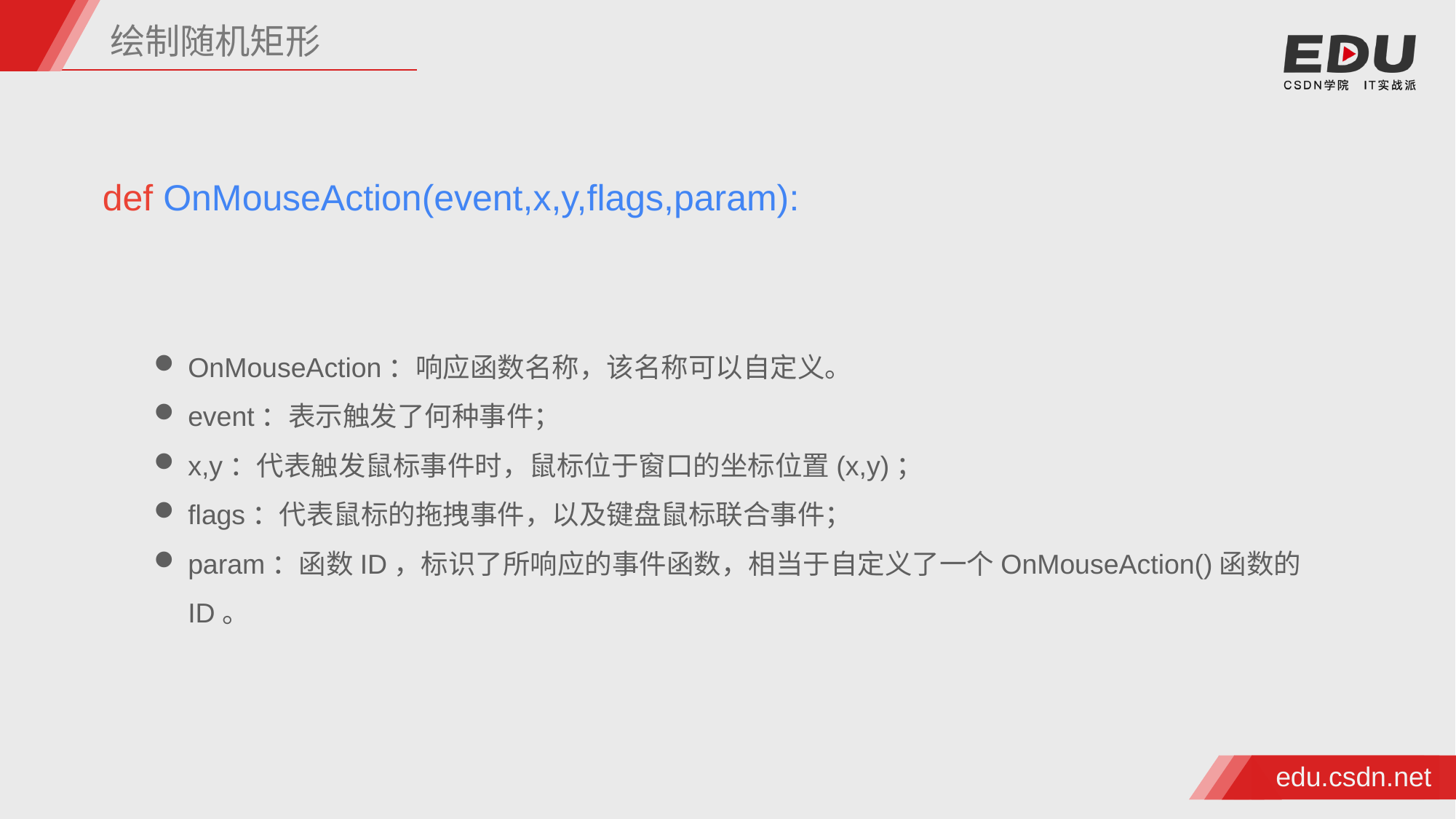

绘制随机矩形
def OnMouseAction(event,x,y,flags,param):
OnMouseAction：响应函数名称，该名称可以自定义。
event：表示触发了何种事件；
x,y：代表触发鼠标事件时，鼠标位于窗口的坐标位置(x,y)；
flags：代表鼠标的拖拽事件，以及键盘鼠标联合事件；
param：函数ID，标识了所响应的事件函数，相当于自定义了一个OnMouseAction()函数的ID。